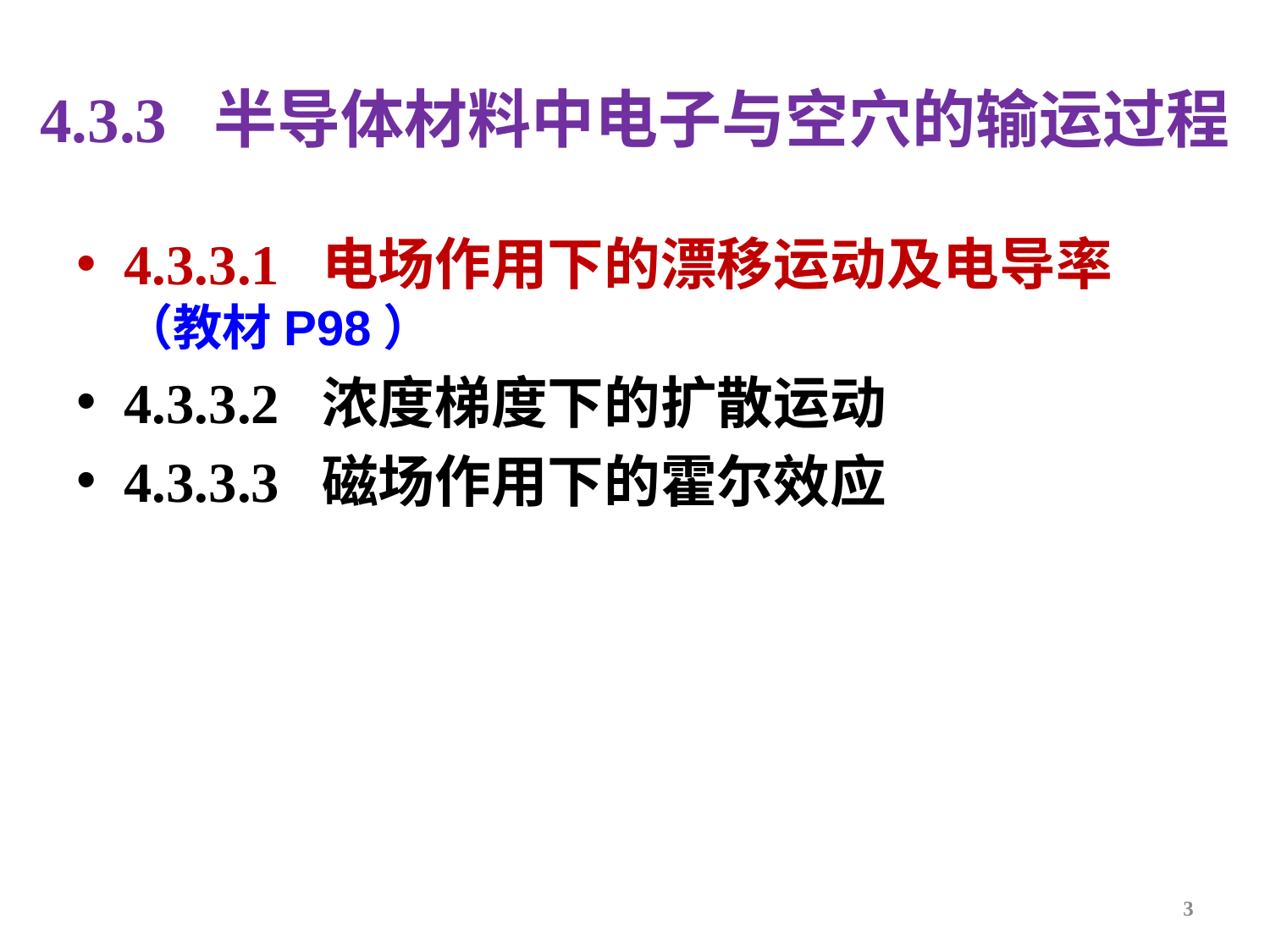

# 4.3.3  半导体材料中电子与空穴的输运过程
4.3.3.1  电场作用下的漂移运动及电导率（教材P98）
4.3.3.2  浓度梯度下的扩散运动
4.3.3.3  磁场作用下的霍尔效应

3